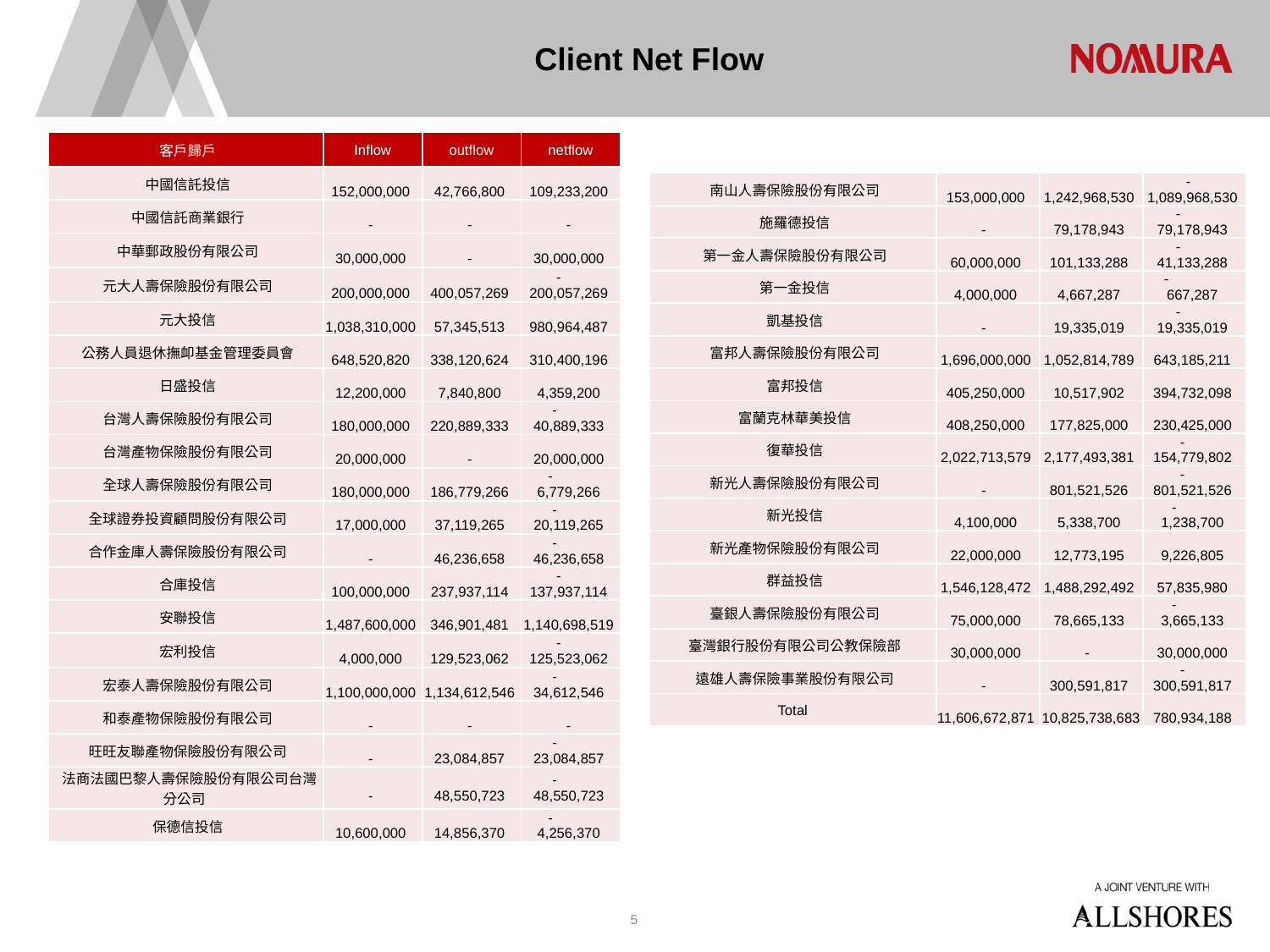

# Client Net Flow
| 客戶歸戶 | Inflow | outflow | netflow |
| --- | --- | --- | --- |
| 中國信託投信 | 152,000,000 | 42,766,800 | 109,233,200 |
| 中國信託商業銀行 | - | - | - |
| 中華郵政股份有限公司 | 30,000,000 | - | 30,000,000 |
| 元大人壽保險股份有限公司 | 200,000,000 | 400,057,269 | - 200,057,269 |
| 元大投信 | 1,038,310,000 | 57,345,513 | 980,964,487 |
| 公務人員退休撫卹基金管理委員會 | 648,520,820 | 338,120,624 | 310,400,196 |
| 日盛投信 | 12,200,000 | 7,840,800 | 4,359,200 |
| 台灣人壽保險股份有限公司 | 180,000,000 | 220,889,333 | - 40,889,333 |
| 台灣產物保險股份有限公司 | 20,000,000 | - | 20,000,000 |
| 全球人壽保險股份有限公司 | 180,000,000 | 186,779,266 | - 6,779,266 |
| 全球證券投資顧問股份有限公司 | 17,000,000 | 37,119,265 | - 20,119,265 |
| 合作金庫人壽保險股份有限公司 | - | 46,236,658 | - 46,236,658 |
| 合庫投信 | 100,000,000 | 237,937,114 | - 137,937,114 |
| 安聯投信 | 1,487,600,000 | 346,901,481 | 1,140,698,519 |
| 宏利投信 | 4,000,000 | 129,523,062 | - 125,523,062 |
| 宏泰人壽保險股份有限公司 | 1,100,000,000 | 1,134,612,546 | - 34,612,546 |
| 和泰產物保險股份有限公司 | - | - | - |
| 旺旺友聯產物保險股份有限公司 | - | 23,084,857 | - 23,084,857 |
| 法商法國巴黎人壽保險股份有限公司台灣分公司 | - | 48,550,723 | - 48,550,723 |
| 保德信投信 | 10,600,000 | 14,856,370 | - 4,256,370 |
| 南山人壽保險股份有限公司 | 153,000,000 | 1,242,968,530 | - 1,089,968,530 |
| --- | --- | --- | --- |
| 施羅德投信 | - | 79,178,943 | - 79,178,943 |
| 第一金人壽保險股份有限公司 | 60,000,000 | 101,133,288 | - 41,133,288 |
| 第一金投信 | 4,000,000 | 4,667,287 | - 667,287 |
| 凱基投信 | - | 19,335,019 | - 19,335,019 |
| 富邦人壽保險股份有限公司 | 1,696,000,000 | 1,052,814,789 | 643,185,211 |
| 富邦投信 | 405,250,000 | 10,517,902 | 394,732,098 |
| 富蘭克林華美投信 | 408,250,000 | 177,825,000 | 230,425,000 |
| 復華投信 | 2,022,713,579 | 2,177,493,381 | - 154,779,802 |
| 新光人壽保險股份有限公司 | - | 801,521,526 | - 801,521,526 |
| 新光投信 | 4,100,000 | 5,338,700 | - 1,238,700 |
| 新光產物保險股份有限公司 | 22,000,000 | 12,773,195 | 9,226,805 |
| 群益投信 | 1,546,128,472 | 1,488,292,492 | 57,835,980 |
| 臺銀人壽保險股份有限公司 | 75,000,000 | 78,665,133 | - 3,665,133 |
| 臺灣銀行股份有限公司公教保險部 | 30,000,000 | - | 30,000,000 |
| 遠雄人壽保險事業股份有限公司 | - | 300,591,817 | - 300,591,817 |
| Total | 11,606,672,871 | 10,825,738,683 | 780,934,188 |
5